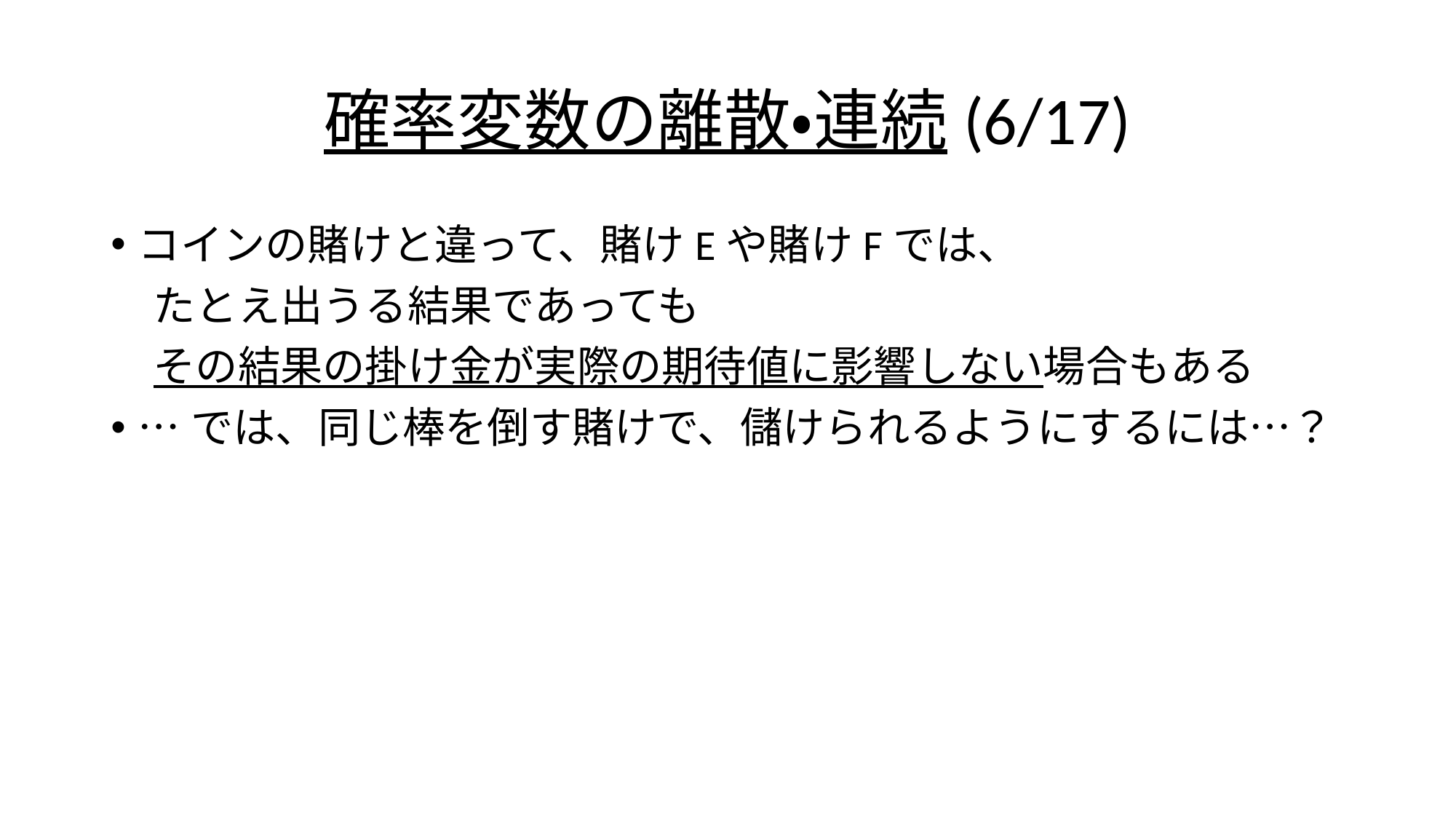

# 確率変数の離散・連続(6/17)
コインの賭けと違って、賭けEや賭けFでは、
　たとえ出うる結果であっても
　その結果の掛け金が実際の期待値に影響しない場合もある
…では、同じ棒を倒す賭けで、儲けられるようにするには…？